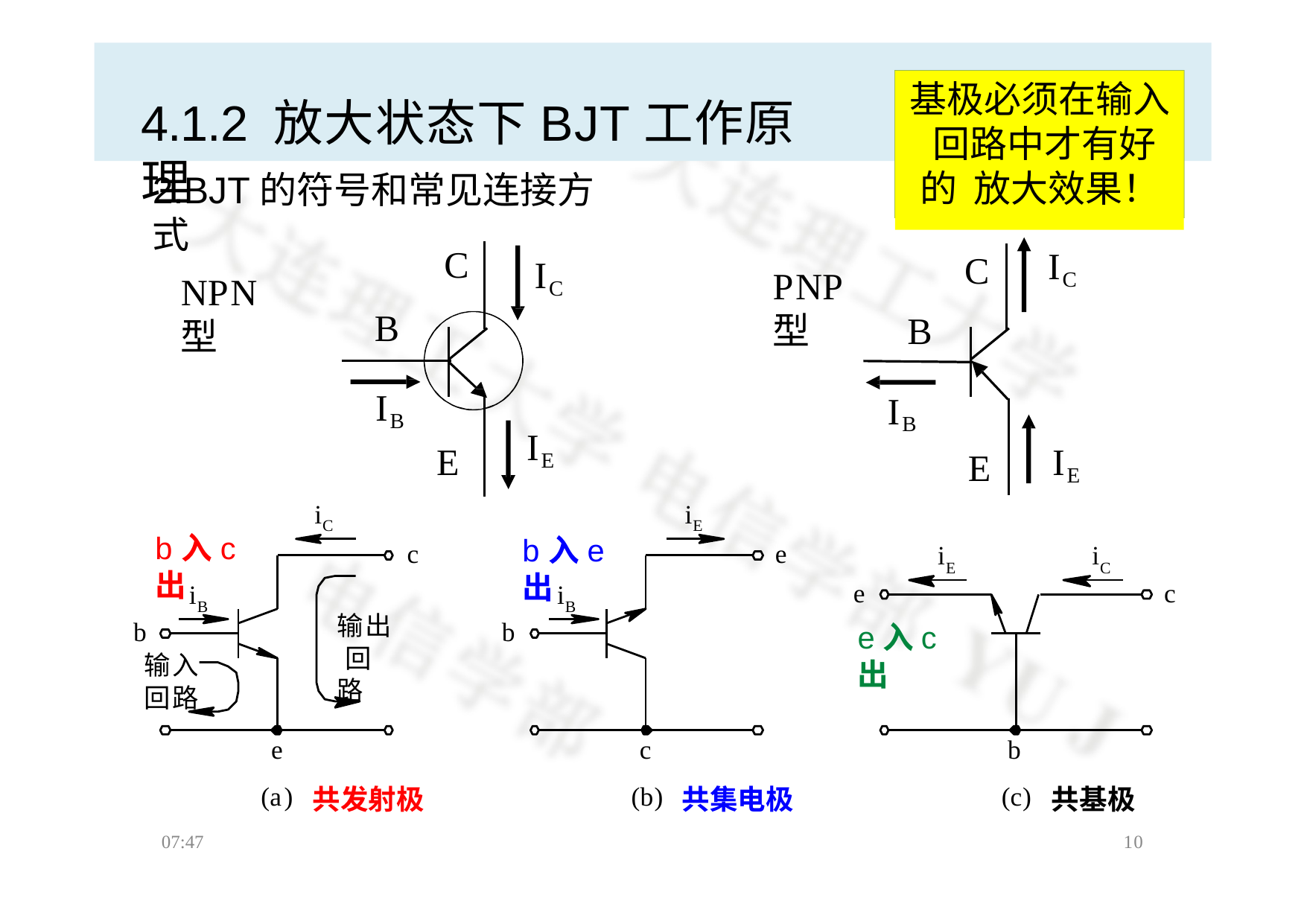

# 基极必须在输入  回路中才有好的  放大效果！
4.1.2 放大状态下BJT工作原理
2.BJT的符号和常见连接方式

C
IC

C
IC
PNP型
NPN型
B
B

IB
IB

IE
IE
E
E
iC
iE
b入c出
b入e出

c
e
iE
iC

iB
iB
e
c

输出  回路

b
b
e入c出

输入

回路

e  (a)
c  (b)
b  (c)

共发射极
共集电极
共基极
07:47
10